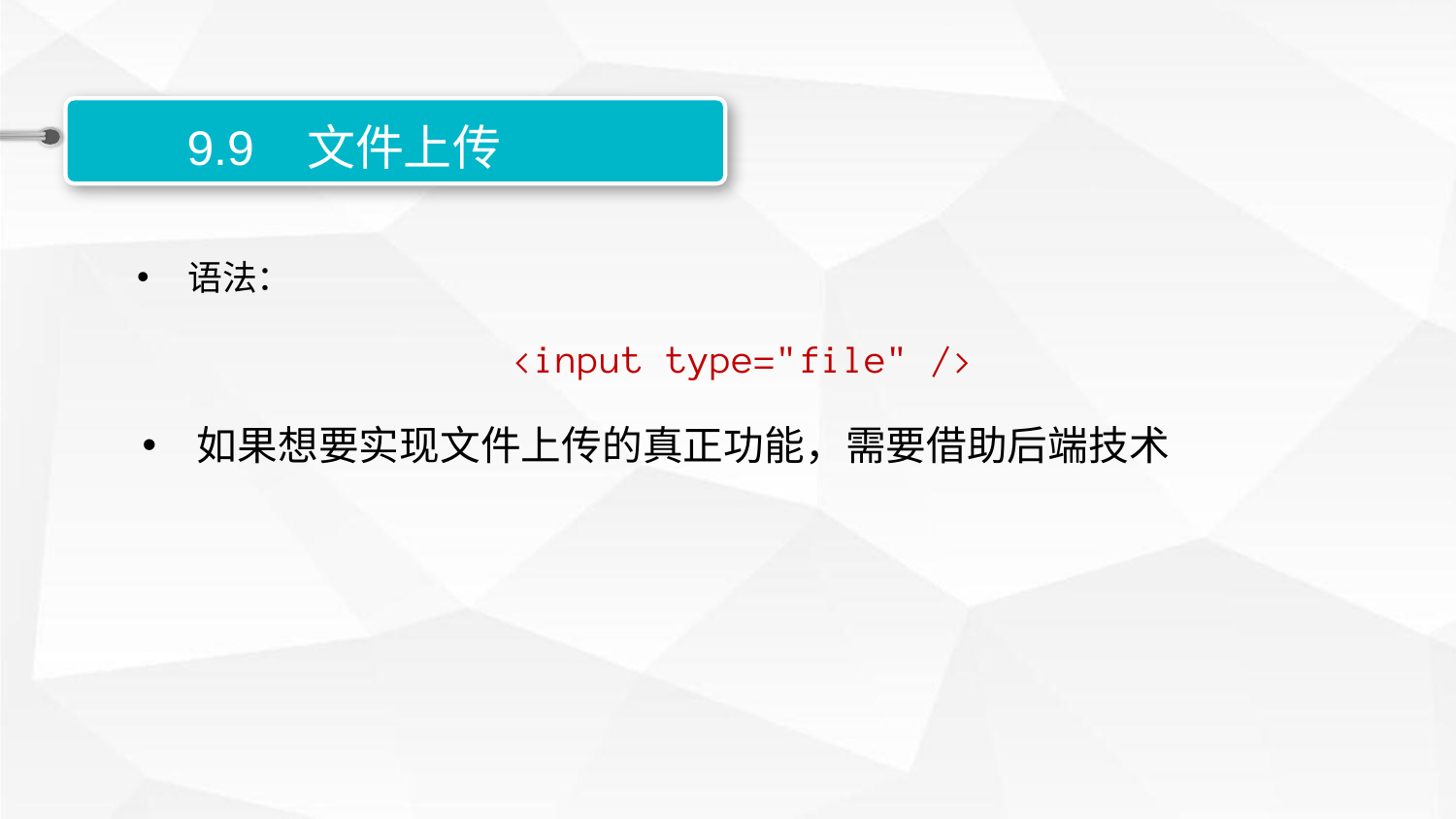

9.9   文件上传

语法：

<input type="file" />
如果想要实现文件上传的真正功能，需要借助后端技术